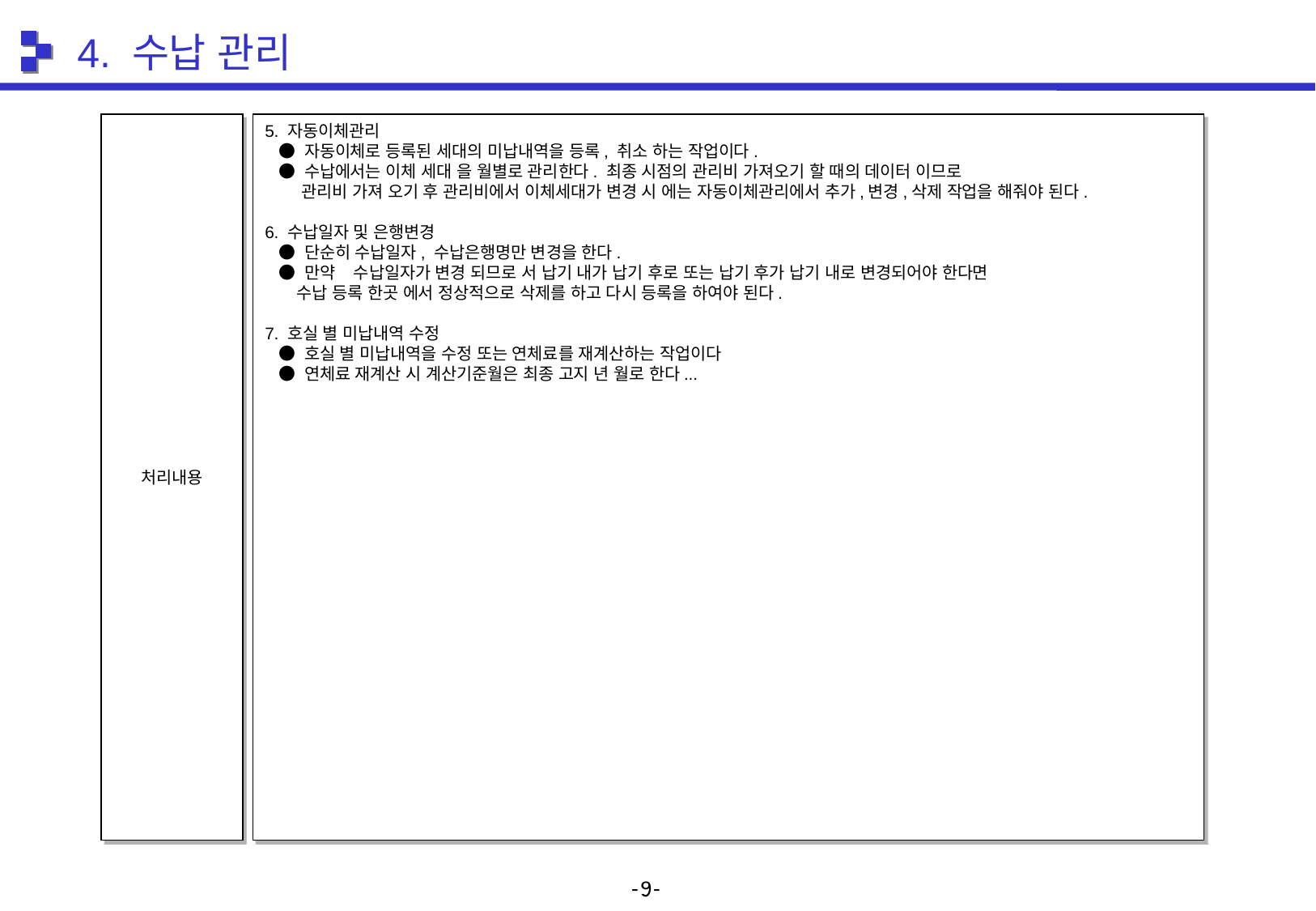

4. 수납 관리
처리내용
5. 자동이체관리
   ● 자동이체로 등록된 세대의 미납내역을 등록, 취소 하는 작업이다.
   ● 수납에서는 이체 세대 을 월별로 관리한다. 최종 시점의 관리비 가져오기 할 때의 데이터 이므로
       관리비 가져 오기 후 관리비에서 이체세대가 변경 시 에는 자동이체관리에서 추가,변경,삭제 작업을 해줘야 된다.

6. 수납일자 및 은행변경
   ● 단순히 수납일자, 수납은행명만 변경을 한다.
   ● 만약    수납일자가 변경 되므로 서 납기 내가 납기 후로 또는 납기 후가 납기 내로 변경되어야 한다면
      수납 등록 한곳 에서 정상적으로 삭제를 하고 다시 등록을 하여야 된다.

7. 호실 별 미납내역 수정
   ● 호실 별 미납내역을 수정 또는 연체료를 재계산하는 작업이다
   ● 연체료 재계산 시 계산기준월은 최종 고지 년 월로 한다...